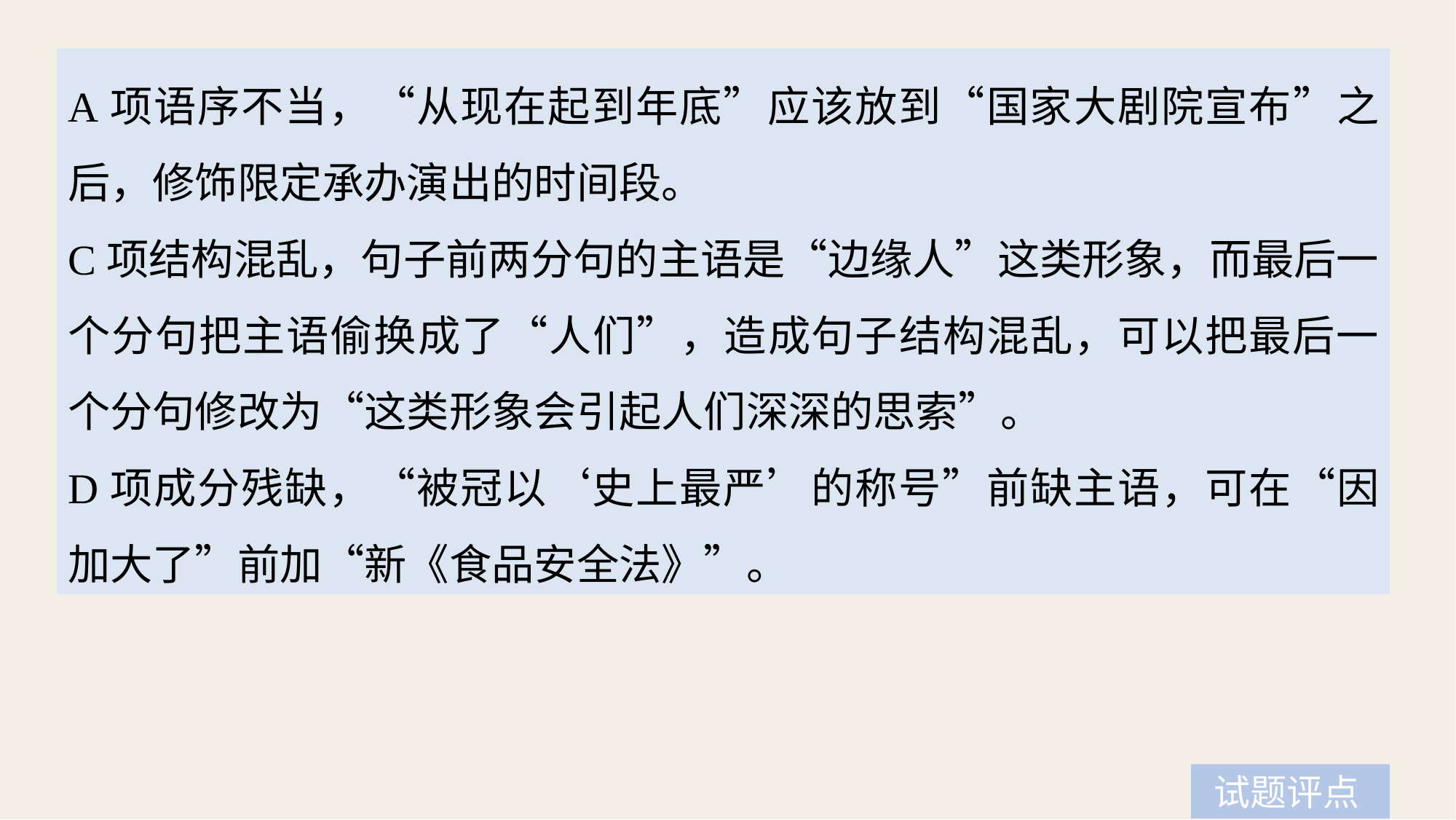

A项语序不当，“从现在起到年底”应该放到“国家大剧院宣布”之后，修饰限定承办演出的时间段。
C项结构混乱，句子前两分句的主语是“边缘人”这类形象，而最后一个分句把主语偷换成了“人们”，造成句子结构混乱，可以把最后一个分句修改为“这类形象会引起人们深深的思索”。
D项成分残缺，“被冠以‘史上最严’的称号”前缺主语，可在“因加大了”前加“新《食品安全法》”。
试题评点